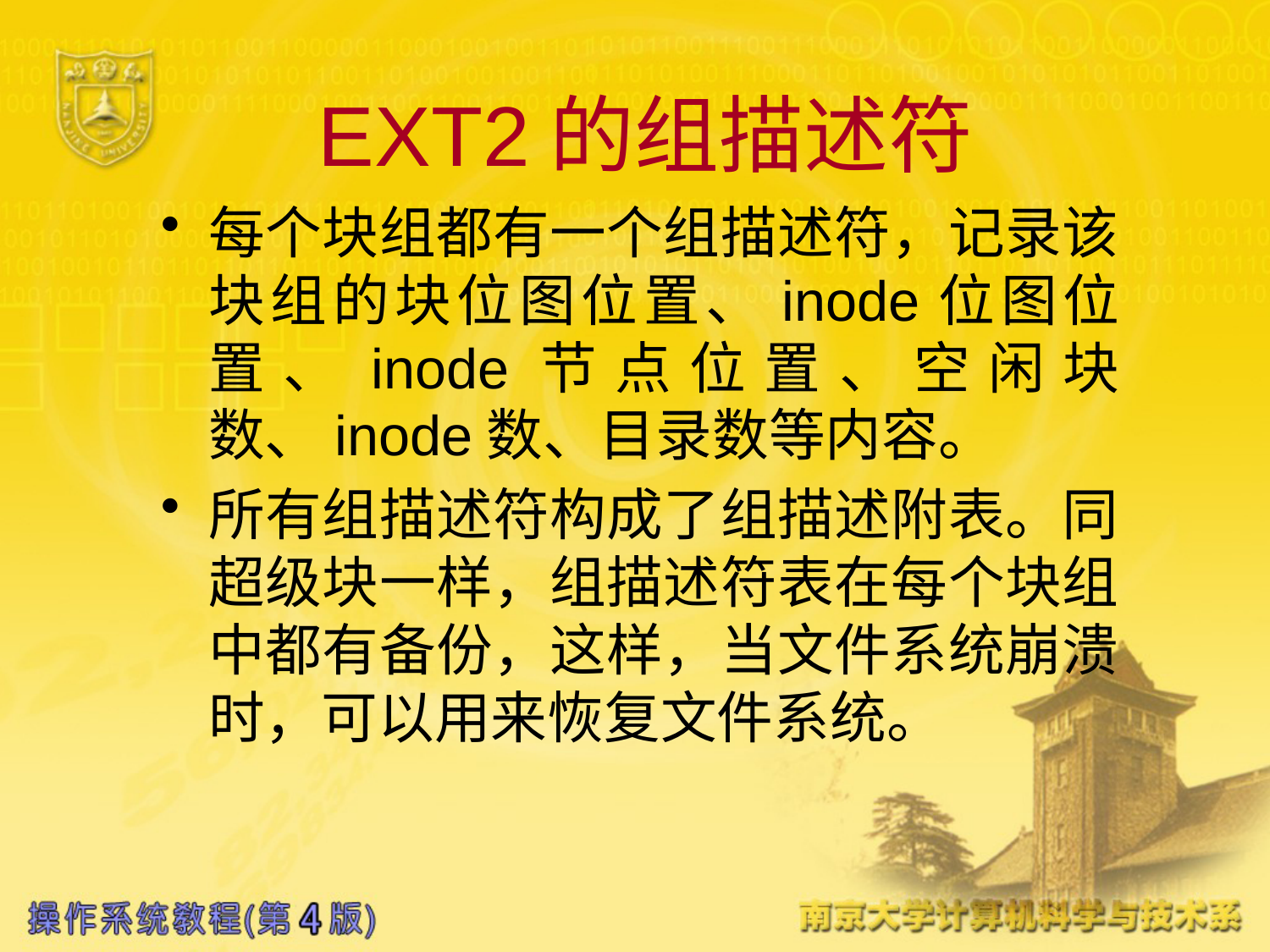

# EXT2的组描述符
每个块组都有一个组描述符，记录该块组的块位图位置、inode位图位置、inode节点位置、空闲块数、inode数、目录数等内容。
所有组描述符构成了组描述附表。同超级块一样，组描述符表在每个块组中都有备份，这样，当文件系统崩溃时，可以用来恢复文件系统。